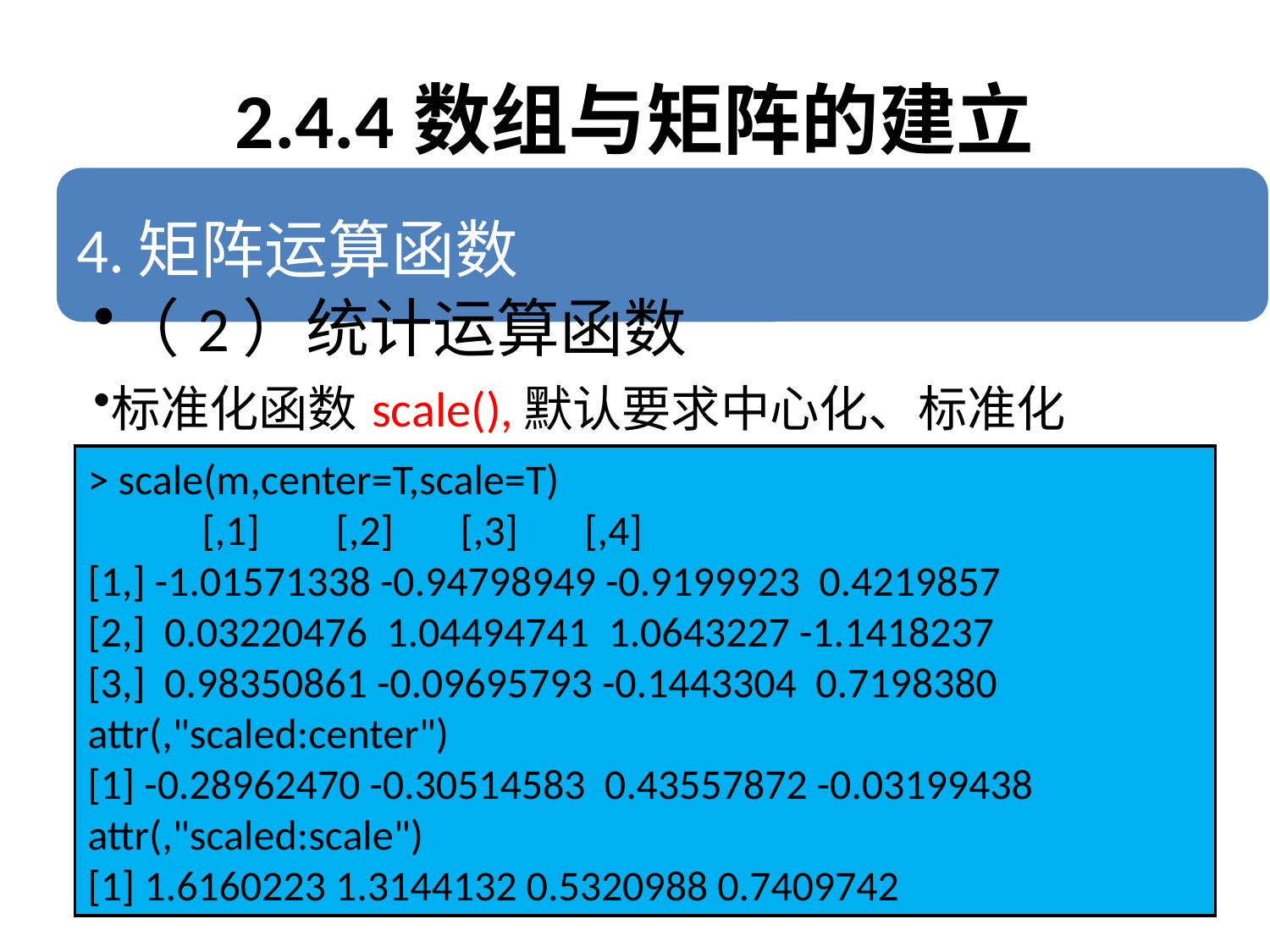

# 2.4.4数组与矩阵的建立
4.矩阵运算函数
（2）统计运算函数
标准化函数scale(),默认要求中心化、标准化
> scale(m,center=T,scale=T)
            [,1]        [,2]       [,3]       [,4]
[1,] -1.01571338 -0.94798949 -0.9199923  0.4219857
[2,]  0.03220476  1.04494741  1.0643227 -1.1418237
[3,]  0.98350861 -0.09695793 -0.1443304  0.7198380
attr(,"scaled:center")
[1] -0.28962470 -0.30514583  0.43557872 -0.03199438
attr(,"scaled:scale")
[1] 1.6160223 1.3144132 0.5320988 0.7409742